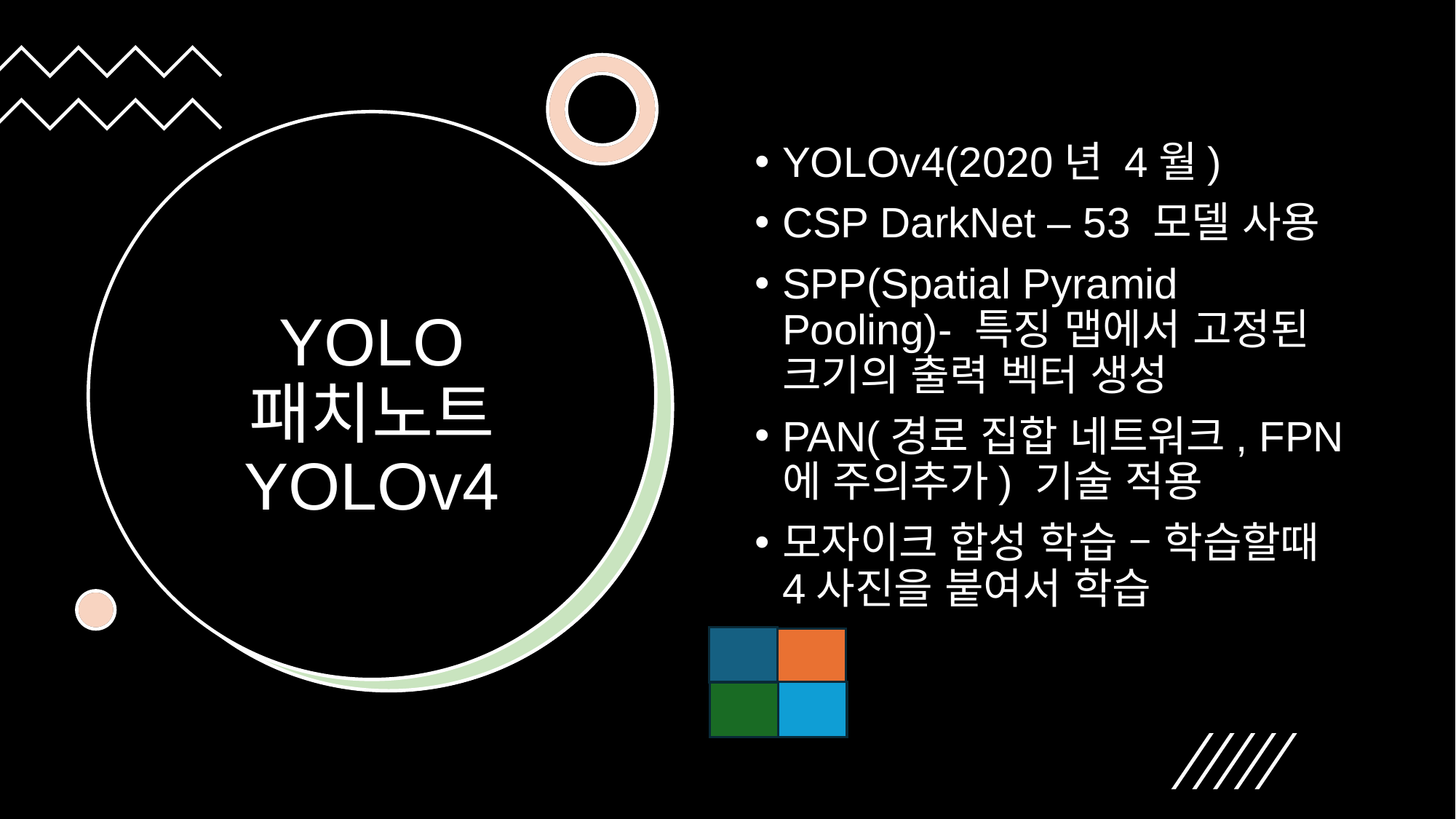

YOLOv4(2020년 4월)
CSP DarkNet – 53 모델 사용
SPP(Spatial Pyramid Pooling)- 특징 맵에서 고정된 크기의 출력 벡터 생성
PAN(경로 집합 네트워크, FPN에 주의추가) 기술 적용
모자이크 합성 학습 – 학습할때 4사진을 붙여서 학습

# YOLO 패치노트 YOLOv4